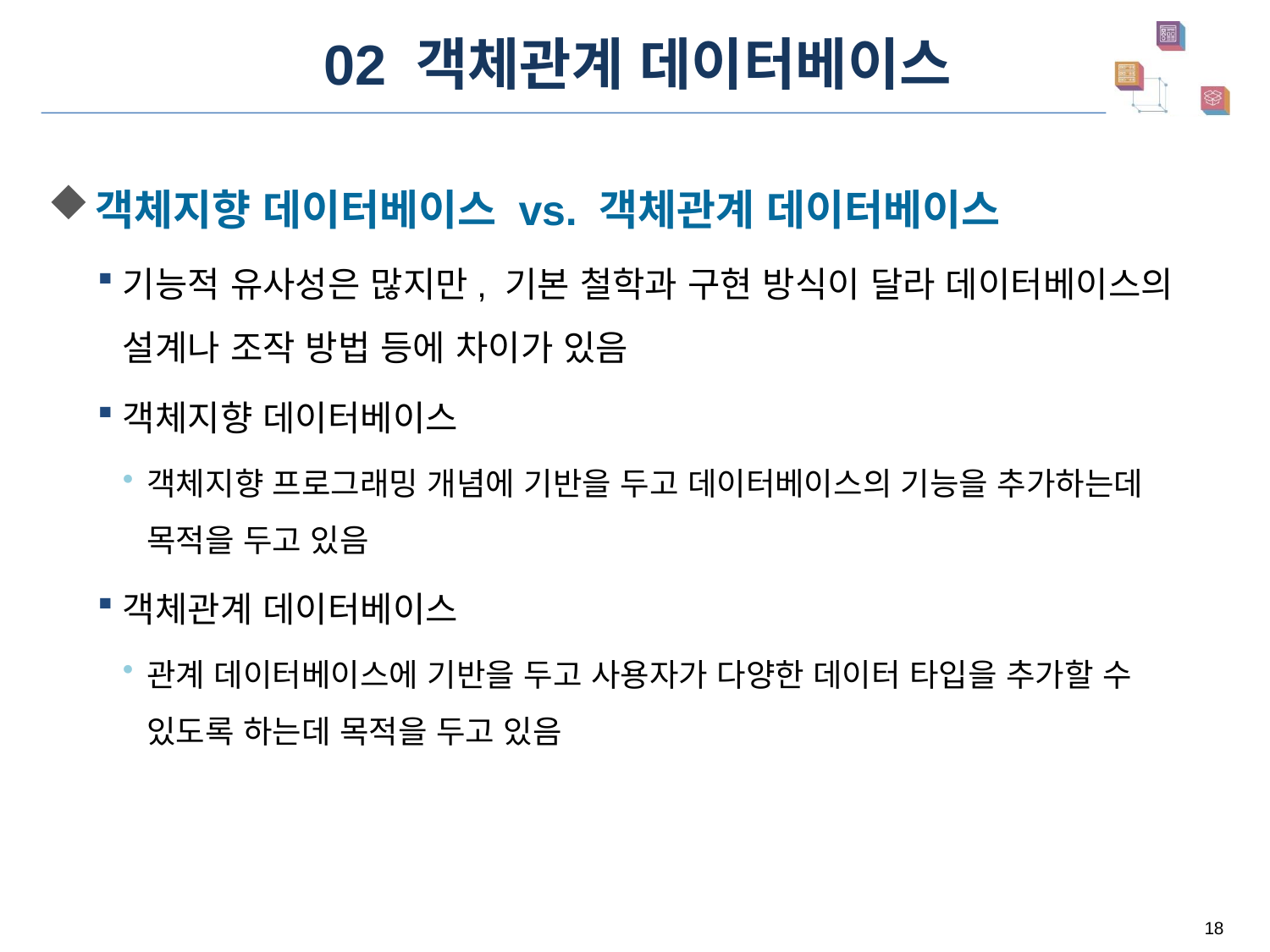

# 02 객체관계 데이터베이스
객체지향 데이터베이스 vs. 객체관계 데이터베이스
기능적 유사성은 많지만, 기본 철학과 구현 방식이 달라 데이터베이스의 설계나 조작 방법 등에 차이가 있음
객체지향 데이터베이스
객체지향 프로그래밍 개념에 기반을 두고 데이터베이스의 기능을 추가하는데 목적을 두고 있음
객체관계 데이터베이스
관계 데이터베이스에 기반을 두고 사용자가 다양한 데이터 타입을 추가할 수
있도록 하는데 목적을 두고 있음